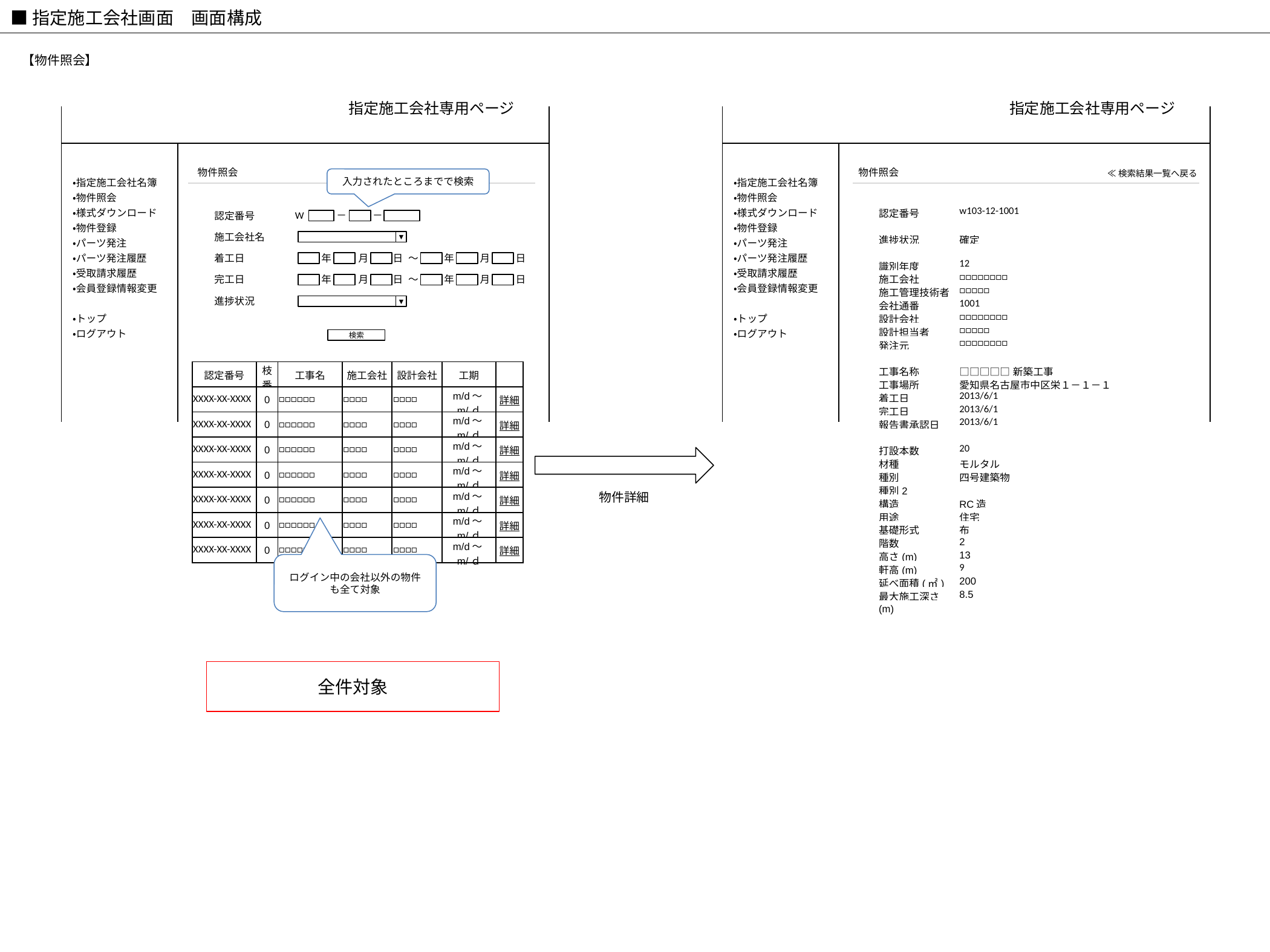

■指定施工会社画面　画面構成
【物件照会】
指定施工会社専用ページ
指定施工会社専用ページ
物件照会
物件照会
≪検索結果一覧へ戻る
・指定施工会社名簿
・物件照会
・様式ダウンロード
・物件登録
・パーツ発注
・パーツ発注履歴
・受取請求履歴
・会員登録情報変更

・トップ
・ログアウト
入力されたところまでで検索
・指定施工会社名簿
・物件照会
・様式ダウンロード
・物件登録
・パーツ発注
・パーツ発注履歴
・受取請求履歴
・会員登録情報変更

・トップ
・ログアウト
W
－
－
| 認定番号 | w103-12-1001 |
| --- | --- |
|  |  |
| 進捗状況 | 確定 |
|  |  |
| 識別年度 | 12 |
| 施工会社 | □□□□□□□□ |
| 施工管理技術者 | □□□□□ |
| 会社通番 | 1001 |
| 設計会社 | □□□□□□□□ |
| 設計担当者 | □□□□□ |
| 発注元 | □□□□□□□□ |
|  |  |
| 工事名称 | □□□□□新築工事 |
| 工事場所 | 愛知県名古屋市中区栄１－１－１ |
| 着工日 | 2013/6/1 |
| 完工日 | 2013/6/1 |
| 報告書承認日 | 2013/6/1 |
|  |  |
| 打設本数 | 20 |
| 材種 | モルタル |
| 種別 | 四号建築物 |
| 種別2 |  |
| 構造 | RC造 |
| 用途 | 住宅 |
| 基礎形式 | 布 |
| 階数 | 2 |
| 高さ(m) | 13 |
| 軒高(m) | 9 |
| 延べ面積(㎡) | 200 |
| 最大施工深さ(m) | 8.5 |
認定番号

施工会社名

▼
着工日
年
月
日
～
年
月
日

完工日
年
月
日
～
年
月
日

進捗状況

▼
検索
| 認定番号 | 枝番 | 工事名 | 施工会社 | 設計会社 | 工期 |  |
| --- | --- | --- | --- | --- | --- | --- |
| XXXX-XX-XXXX | 0 | □□□□□□ | □□□□ | □□□□ | m/d～m/ｄ | 詳細 |
| XXXX-XX-XXXX | 0 | □□□□□□ | □□□□ | □□□□ | m/d～m/ｄ | 詳細 |
| XXXX-XX-XXXX | 0 | □□□□□□ | □□□□ | □□□□ | m/d～m/ｄ | 詳細 |
| XXXX-XX-XXXX | 0 | □□□□□□ | □□□□ | □□□□ | m/d～m/ｄ | 詳細 |
| XXXX-XX-XXXX | 0 | □□□□□□ | □□□□ | □□□□ | m/d～m/ｄ | 詳細 |
| XXXX-XX-XXXX | 0 | □□□□□□ | □□□□ | □□□□ | m/d～m/ｄ | 詳細 |
| XXXX-XX-XXXX | 0 | □□□□□□ | □□□□ | □□□□ | m/d～m/ｄ | 詳細 |

物件詳細
ログイン中の会社以外の物件も全て対象
全件対象